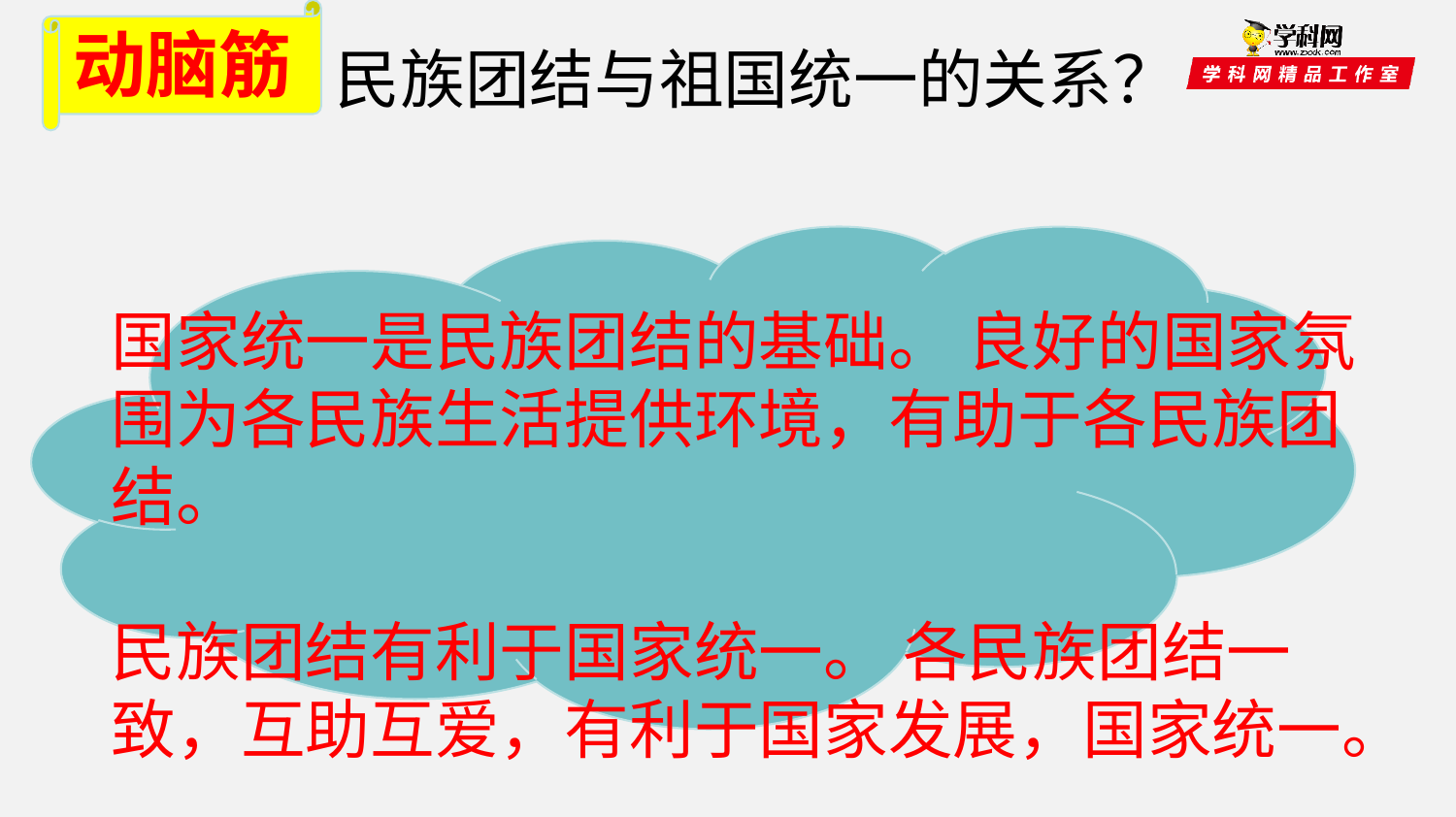

动脑筋
民族团结与祖国统一的关系？

国家统一是民族团结的基础。 良好的国家氛围为各民族生活提供环境，有助于各民族团结。

民族团结有利于国家统一。 各民族团结一致，互助互爱，有利于国家发展，国家统一。